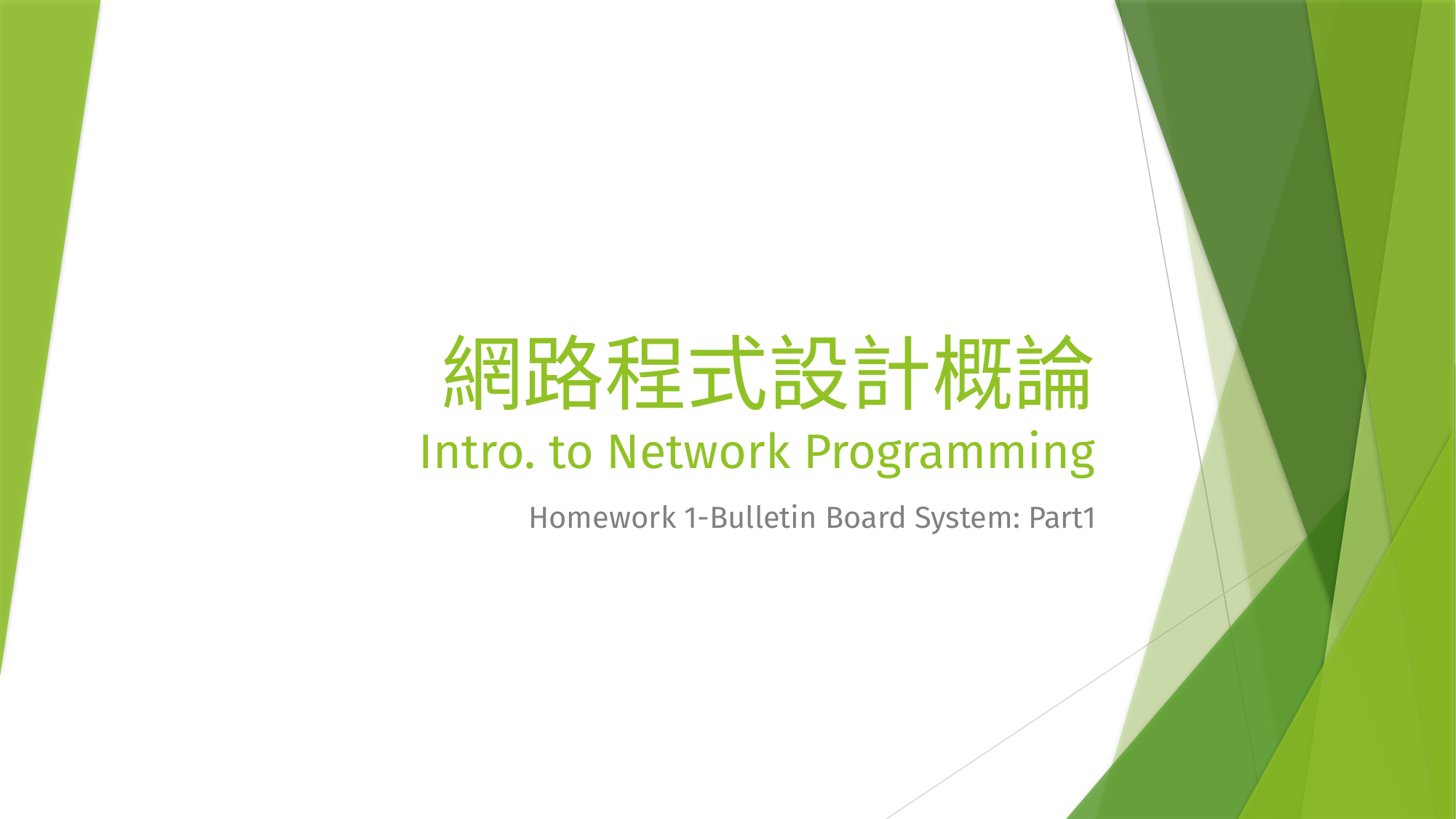

# 網路程式設計概論 Intro. to Network Programming
Homework 1-Bulletin Board System: Part1